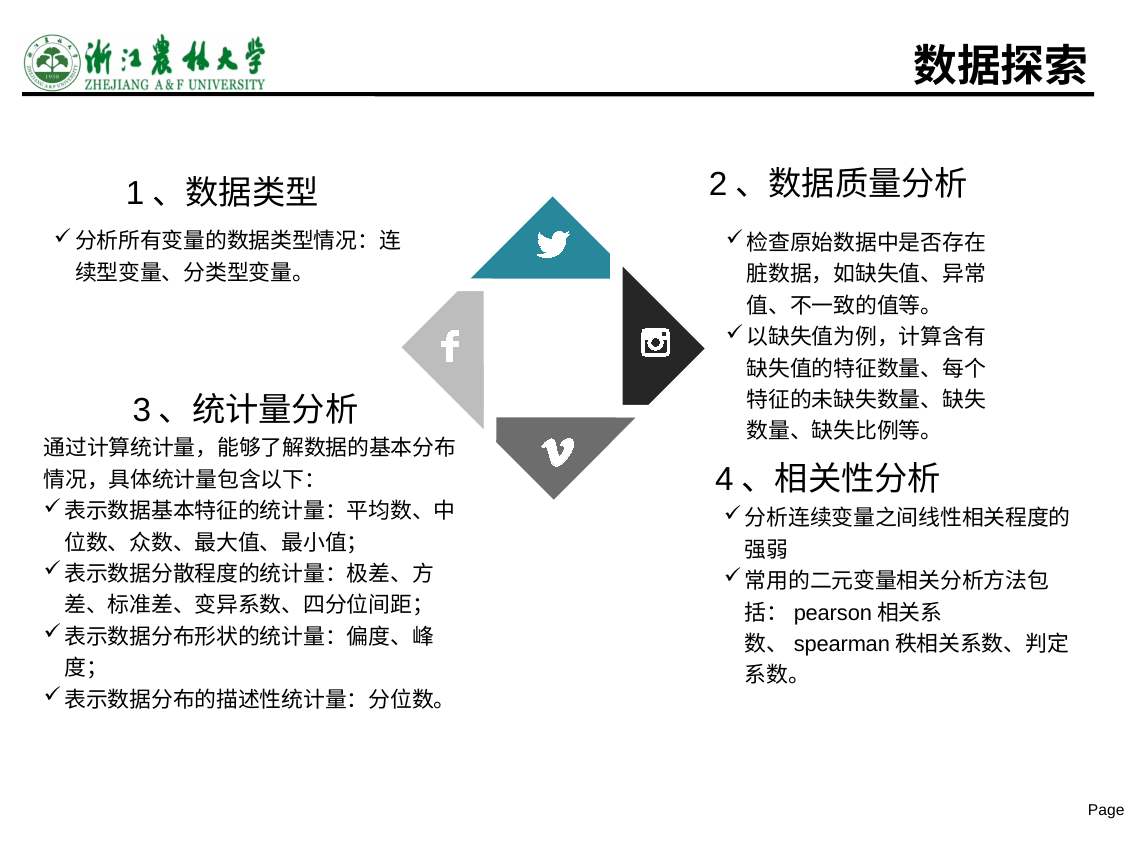

# 数据探索
2、数据质量分析
1、数据类型
分析所有变量的数据类型情况：连续型变量、分类型变量。
检查原始数据中是否存在脏数据，如缺失值、异常值、不一致的值等。
以缺失值为例，计算含有缺失值的特征数量、每个特征的未缺失数量、缺失数量、缺失比例等。

3、统计量分析
通过计算统计量，能够了解数据的基本分布情况，具体统计量包含以下：
表示数据基本特征的统计量：平均数、中位数、众数、最大值、最小值；
表示数据分散程度的统计量：极差、方差、标准差、变异系数、四分位间距；
表示数据分布形状的统计量：偏度、峰度；
表示数据分布的描述性统计量：分位数。
4、相关性分析
分析连续变量之间线性相关程度的强弱
常用的二元变量相关分析方法包括：pearson相关系数、spearman秩相关系数、判定系数。